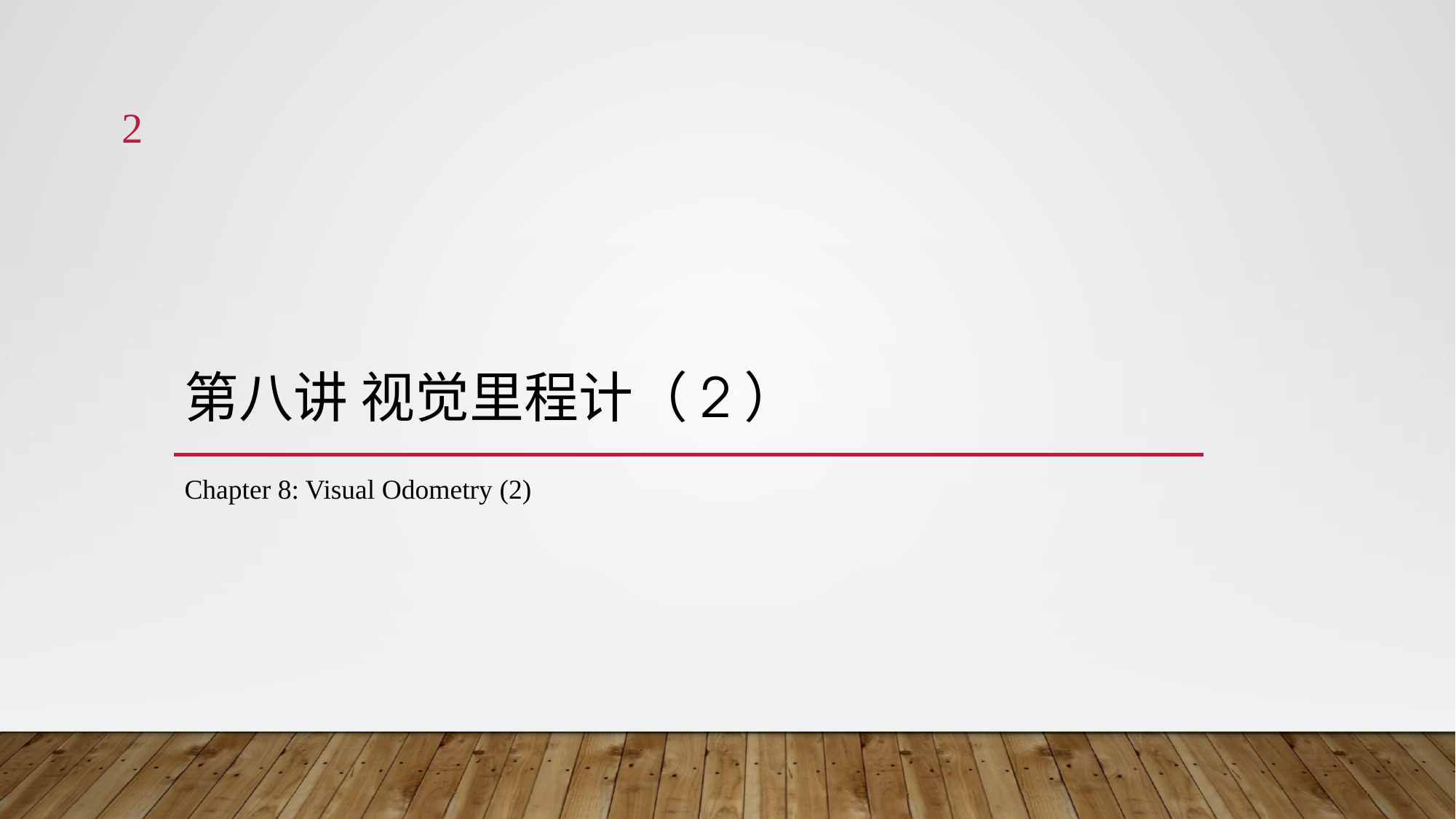

2
# 第八讲 视觉里程计（2）
Chapter 8: Visual Odometry (2)